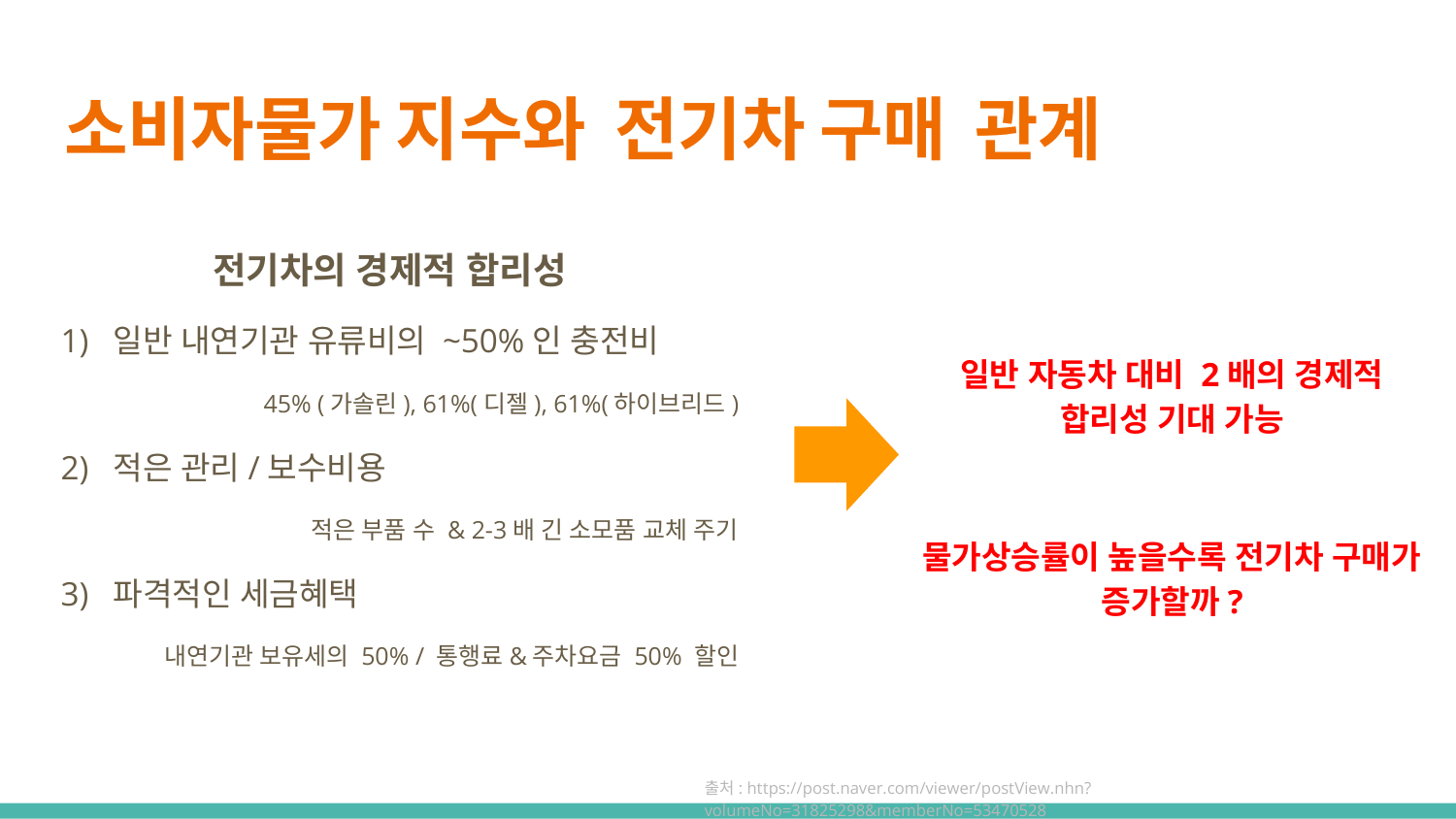

# 소비자물가 지수와  전기차 구매  관계
전기차의 경제적 합리성
일반 내연기관 유류비의 ~50%인 충전비
45% (가솔린), 61%(디젤), 61%(하이브리드)
적은 관리/보수비용
적은 부품 수 & 2-3배 긴 소모품 교체 주기
파격적인 세금혜택
내연기관 보유세의 50% / 통행료&주차요금 50% 할인
일반 자동차 대비 2배의 경제적 합리성 기대 가능

물가상승률이 높을수록 전기차 구매가 증가할까?

출처: https://post.naver.com/viewer/postView.nhn?volumeNo=31825298&memberNo=53470528